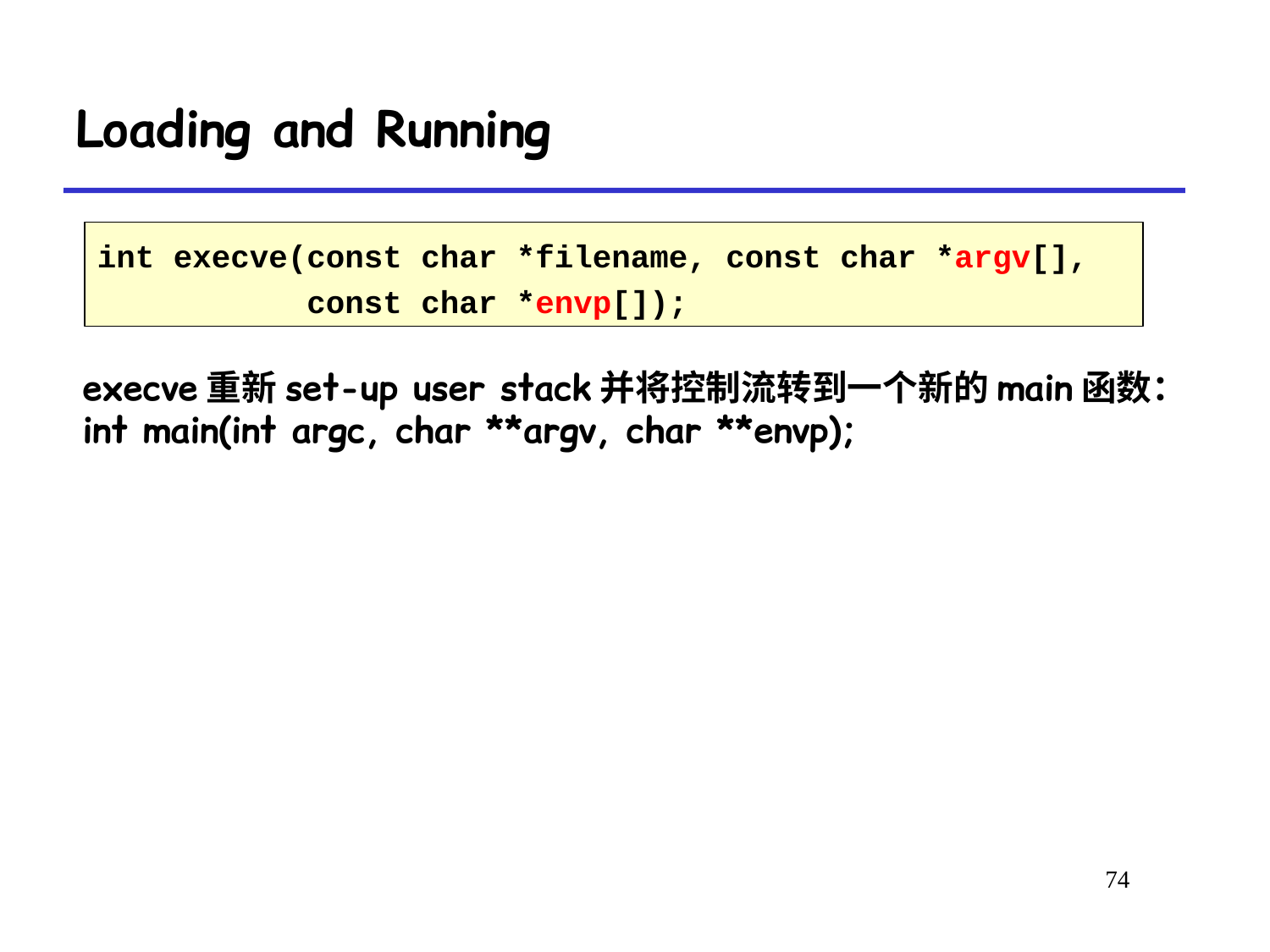

Loading and Running
int execve(const char *filename, const char *argv[],
           const char *envp[]);
execve重新set-up user stack并将控制流转到一个新的main函数：
int main(int argc, char **argv, char **envp);
# 74